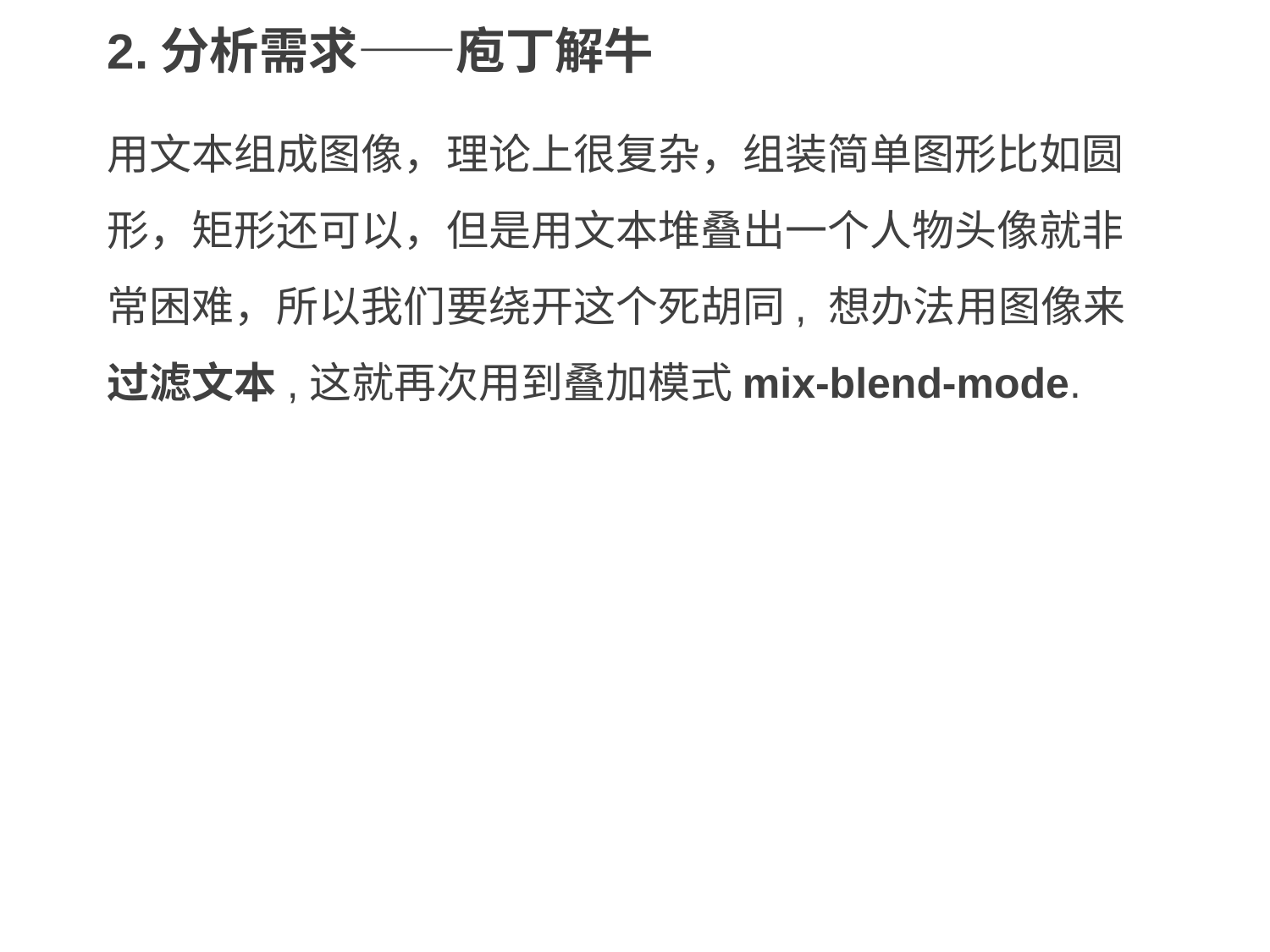

2.分析需求——庖丁解牛
用文本组成图像，理论上很复杂，组装简单图形比如圆形，矩形还可以，但是用文本堆叠出一个人物头像就非常困难，所以我们要绕开这个死胡同, 想办法用图像来过滤文本,这就再次用到叠加模式mix-blend-mode.